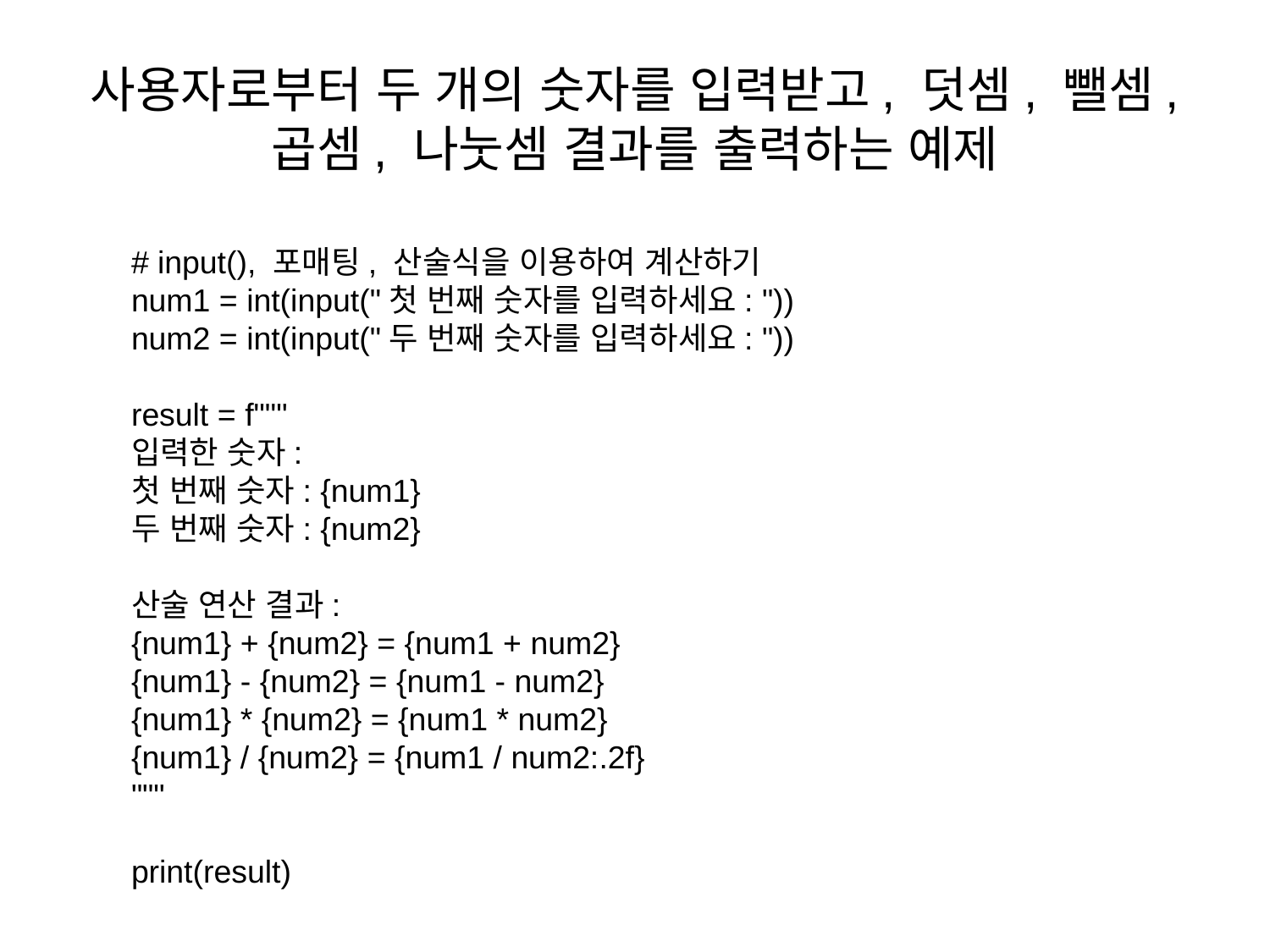

# 사용자로부터 두 개의 숫자를 입력받고, 덧셈, 뺄셈, 곱셈, 나눗셈 결과를 출력하는 예제
# input(), 포매팅, 산술식을 이용하여 계산하기
num1 = int(input("첫 번째 숫자를 입력하세요: "))
num2 = int(input("두 번째 숫자를 입력하세요: "))

result = f"""
입력한 숫자:
첫 번째 숫자: {num1}
두 번째 숫자: {num2}

산술 연산 결과:
{num1} + {num2} = {num1 + num2}
{num1} - {num2} = {num1 - num2}
{num1} * {num2} = {num1 * num2}
{num1} / {num2} = {num1 / num2:.2f}
"""

print(result)